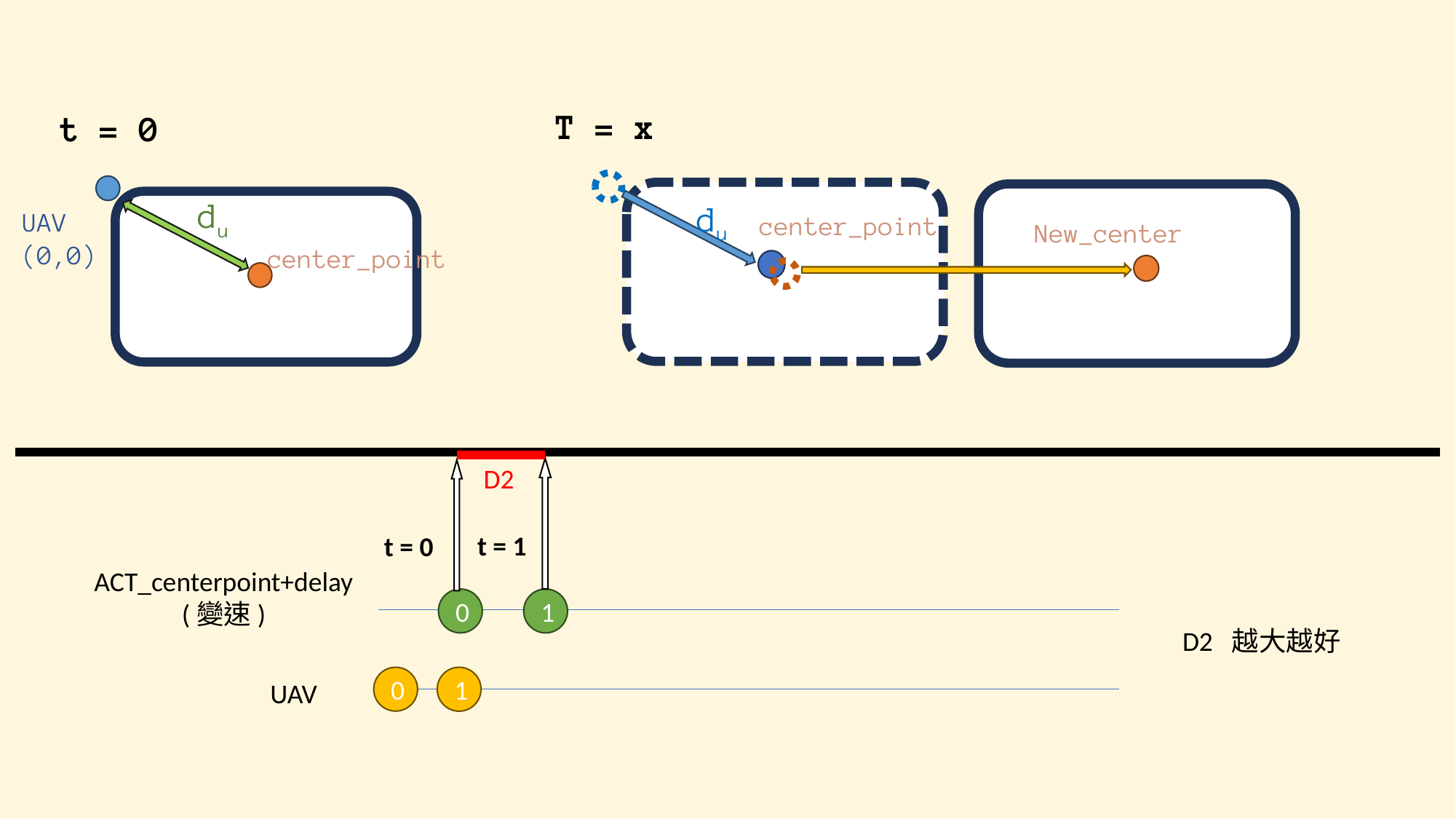

T = x

du
center_point
New_center

t = 0

UAV
(0,0)

center_point

du

D2
t = 1
t = 0
ACT_centerpoint+delay
(變速)
0
1
D2  越大越好
0
1
UAV